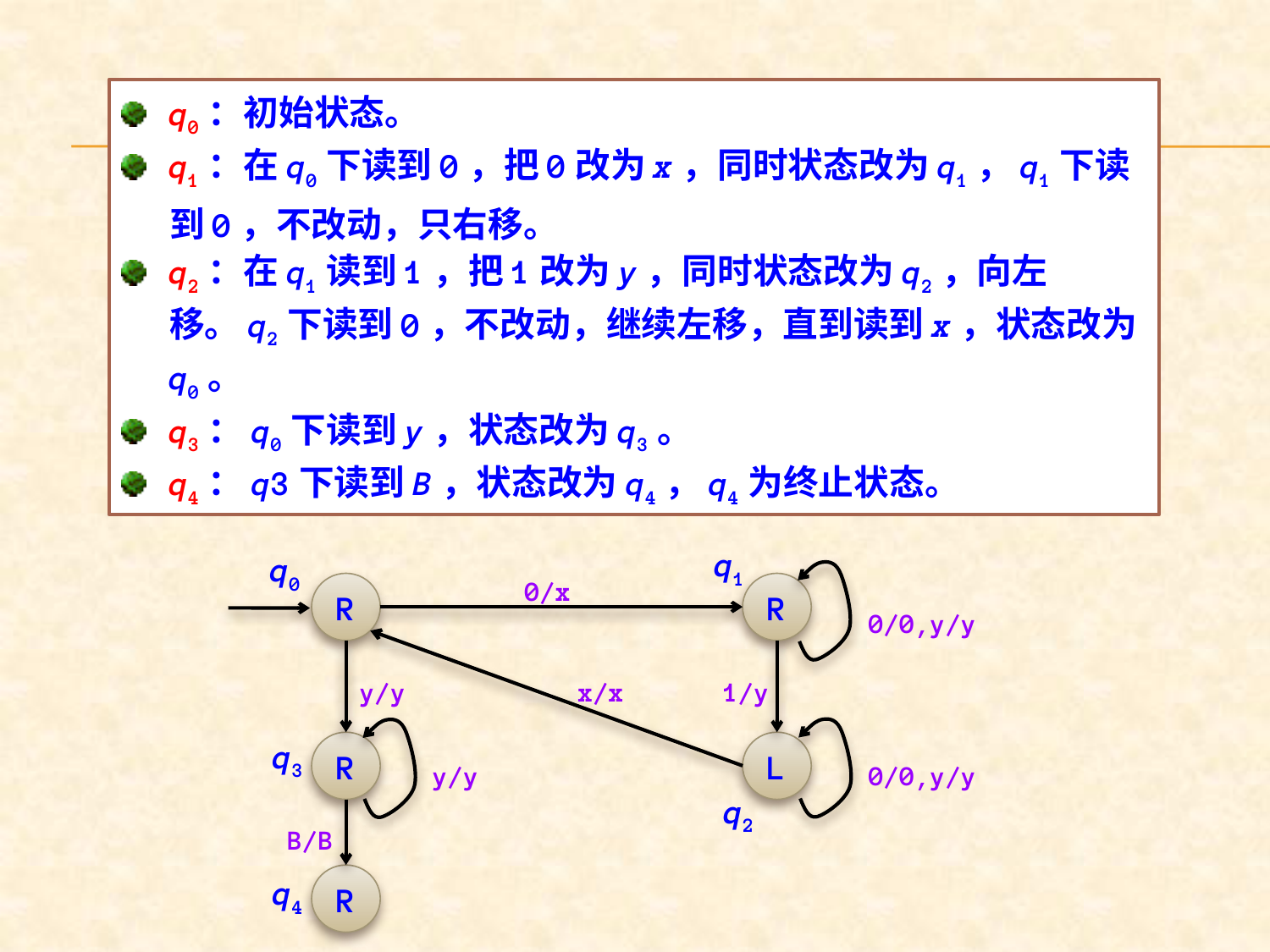

q0：初始状态。
q1：在q0下读到0，把0改为x，同时状态改为q1，q1下读到0，不改动，只右移。
q2：在q1读到1，把1改为y，同时状态改为q2，向左移。q2下读到0，不改动，继续左移，直到读到x，状态改为q0。
q3：q0下读到y，状态改为q3。
q4：q3下读到B，状态改为q4，q4为终止状态。
q1
q0

0/x
R
R
0/0,y/y
y/y
x/x
1/y

q3
R
L
y/y
0/0,y/y
q2
B/B
q4
R